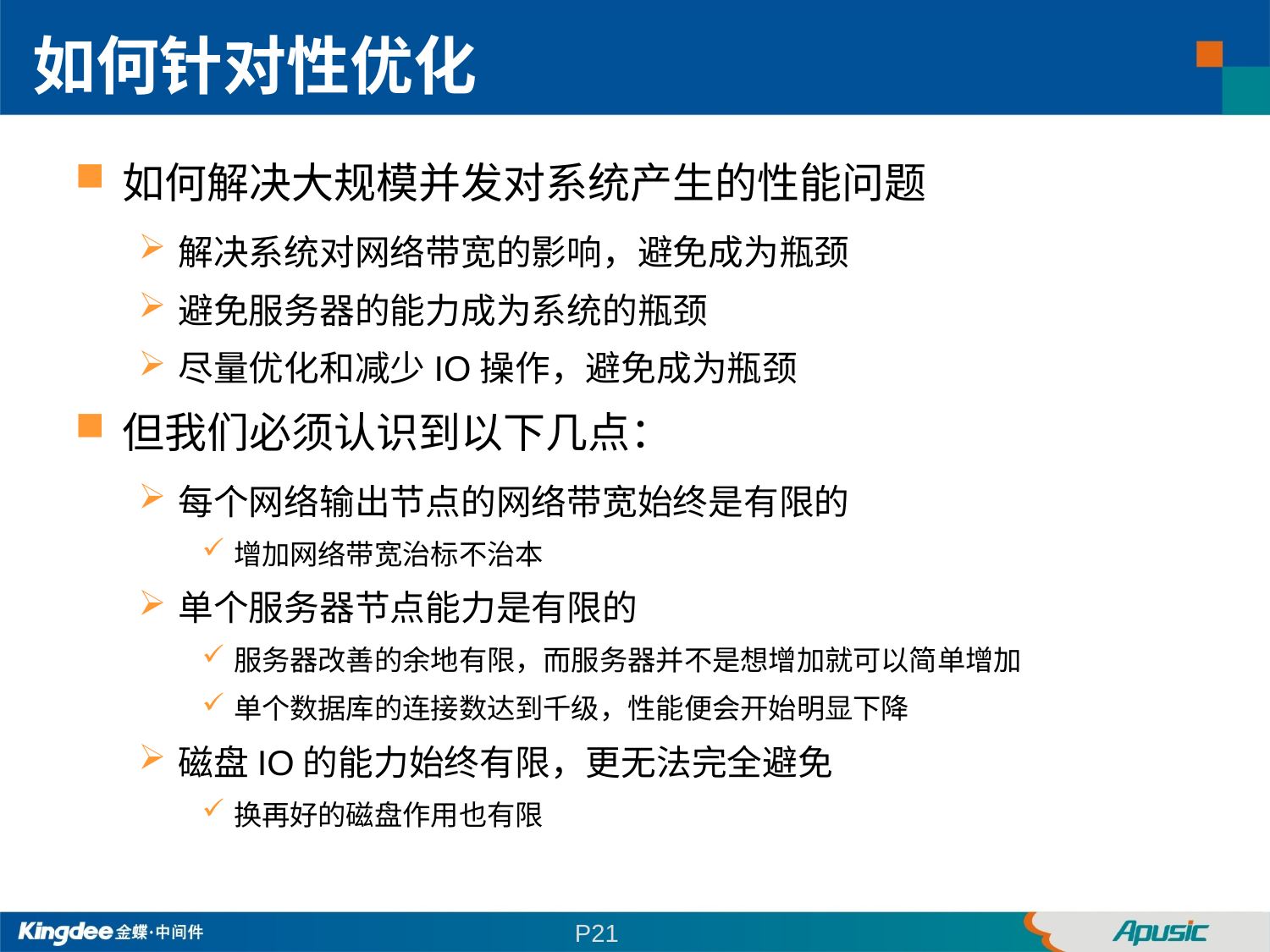

如何针对性优化
如何解决大规模并发对系统产生的性能问题
解决系统对网络带宽的影响，避免成为瓶颈
避免服务器的能力成为系统的瓶颈
尽量优化和减少IO操作，避免成为瓶颈
但我们必须认识到以下几点：
每个网络输出节点的网络带宽始终是有限的
增加网络带宽治标不治本
单个服务器节点能力是有限的
服务器改善的余地有限，而服务器并不是想增加就可以简单增加
单个数据库的连接数达到千级，性能便会开始明显下降
磁盘IO的能力始终有限，更无法完全避免
换再好的磁盘作用也有限